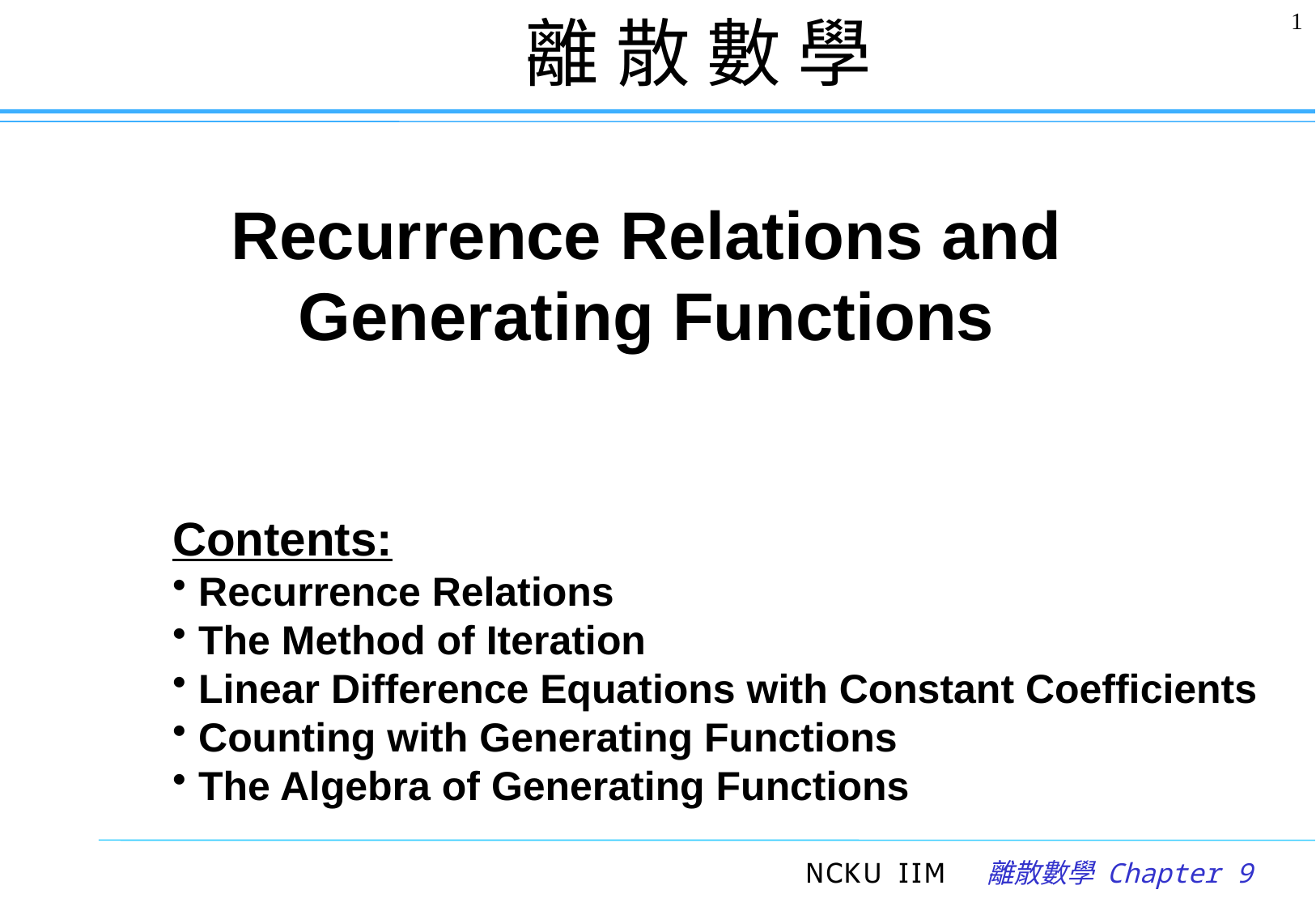

離 散 數 學
1
# Recurrence Relations and Generating Functions
Contents:
 Recurrence Relations
 The Method of Iteration
 Linear Difference Equations with Constant Coefficients
 Counting with Generating Functions
 The Algebra of Generating Functions